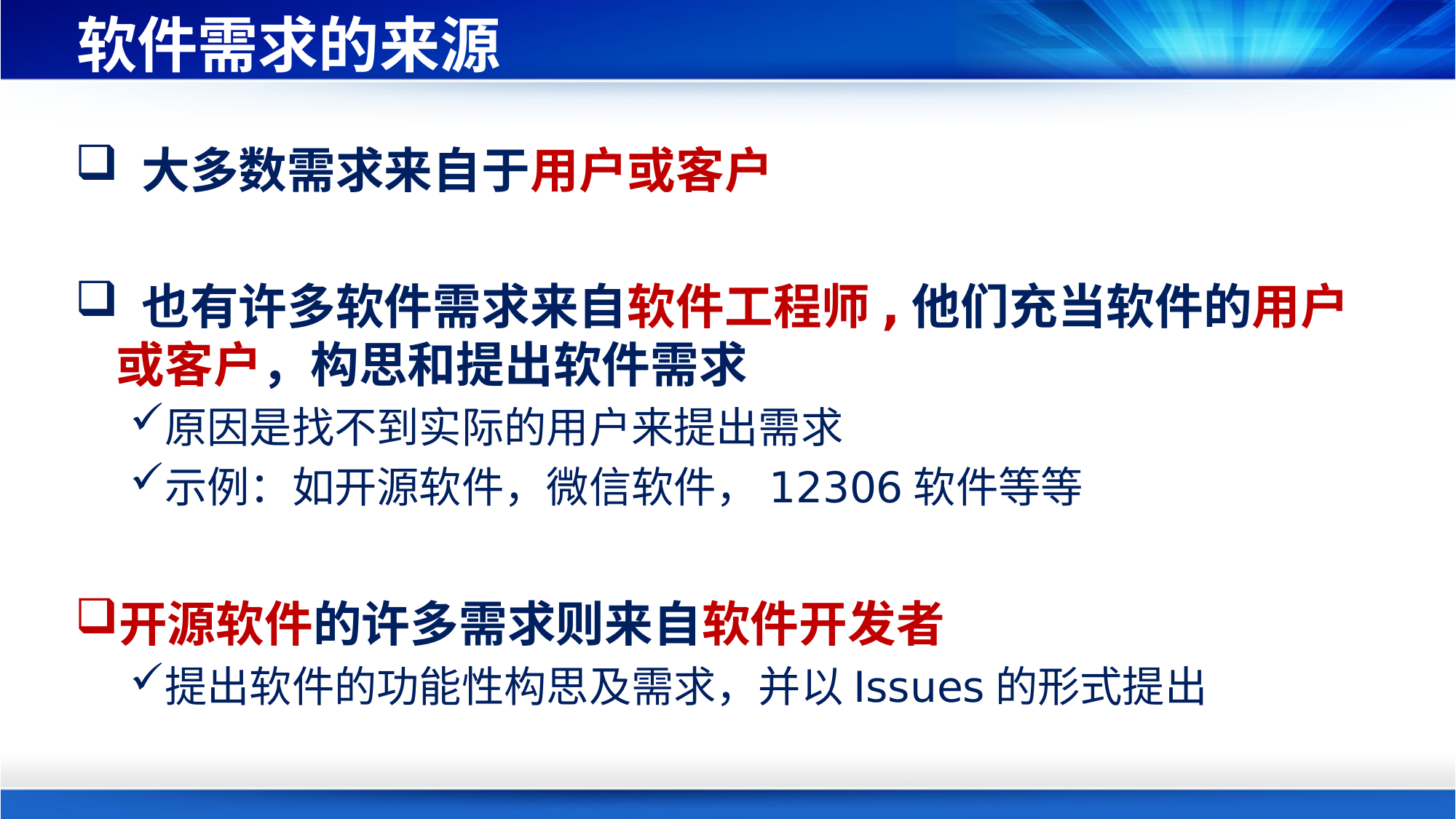

# 软件需求的来源
 大多数需求来自于用户或客户

 也有许多软件需求来自软件工程师,他们充当软件的用户或客户，构思和提出软件需求
原因是找不到实际的用户来提出需求
示例：如开源软件，微信软件，12306软件等等

开源软件的许多需求则来自软件开发者
提出软件的功能性构思及需求，并以Issues的形式提出